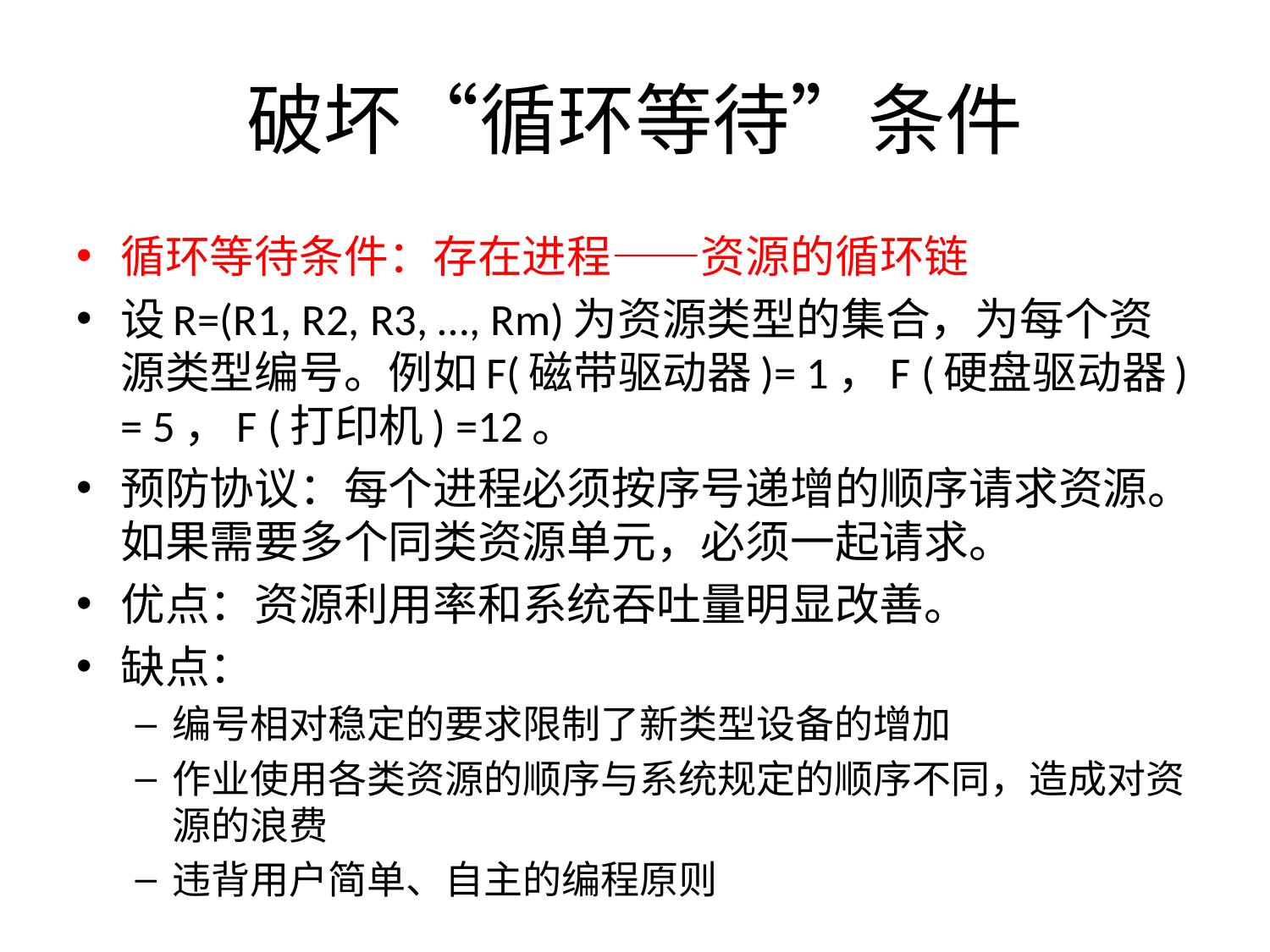

# 破坏“循环等待”条件
循环等待条件：存在进程——资源的循环链
设R=(R1, R2, R3, …, Rm)为资源类型的集合，为每个资源类型编号。例如F(磁带驱动器)= 1，F (硬盘驱动器) = 5，F (打印机) =12。
预防协议：每个进程必须按序号递增的顺序请求资源。如果需要多个同类资源单元，必须一起请求。
优点：资源利用率和系统吞吐量明显改善。
缺点：
编号相对稳定的要求限制了新类型设备的增加
作业使用各类资源的顺序与系统规定的顺序不同，造成对资源的浪费
违背用户简单、自主的编程原则